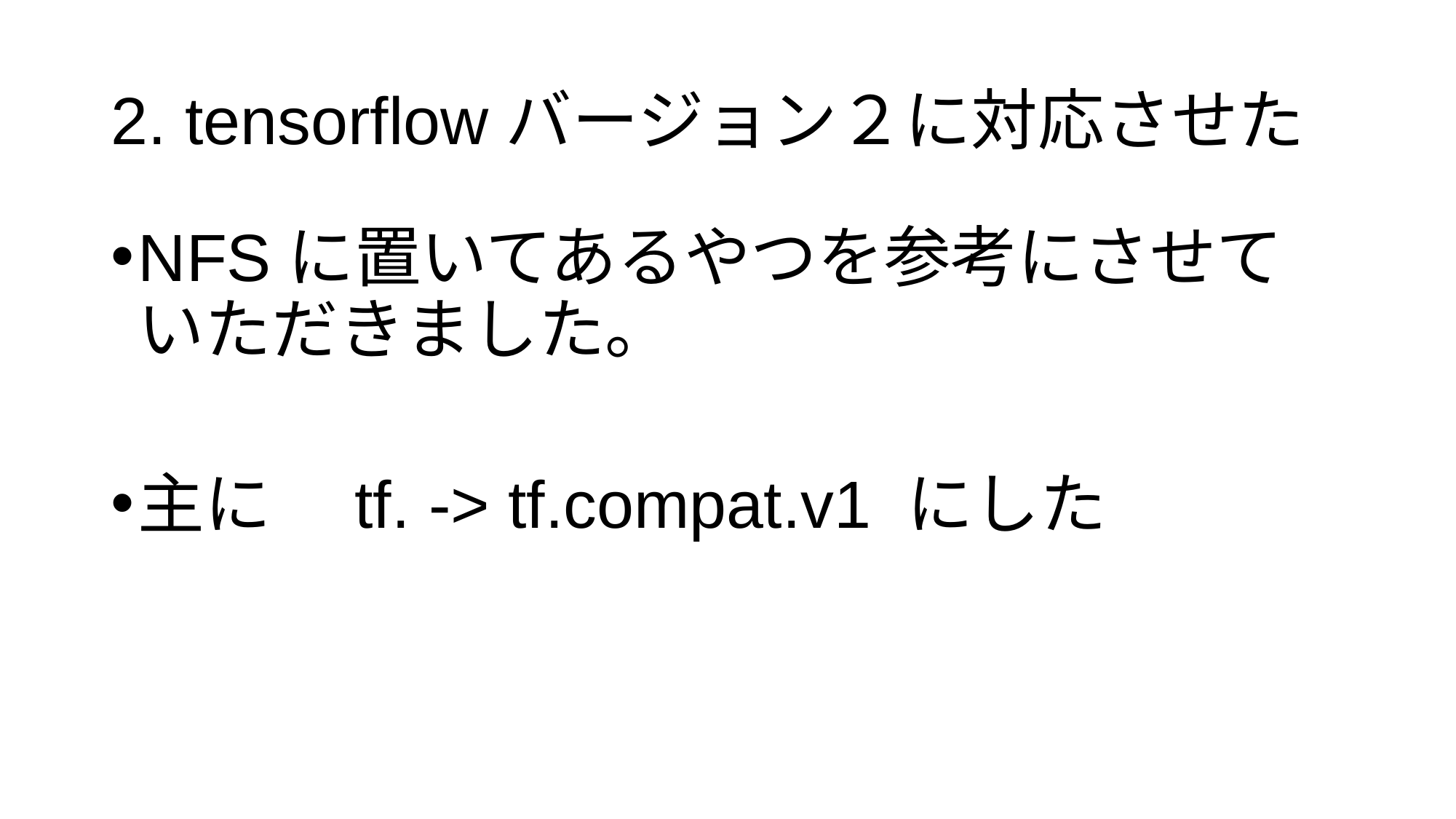

# 2. tensorflowバージョン２に対応させた
NFSに置いてあるやつを参考にさせていただきました。

主に　tf. -> tf.compat.v1 にした